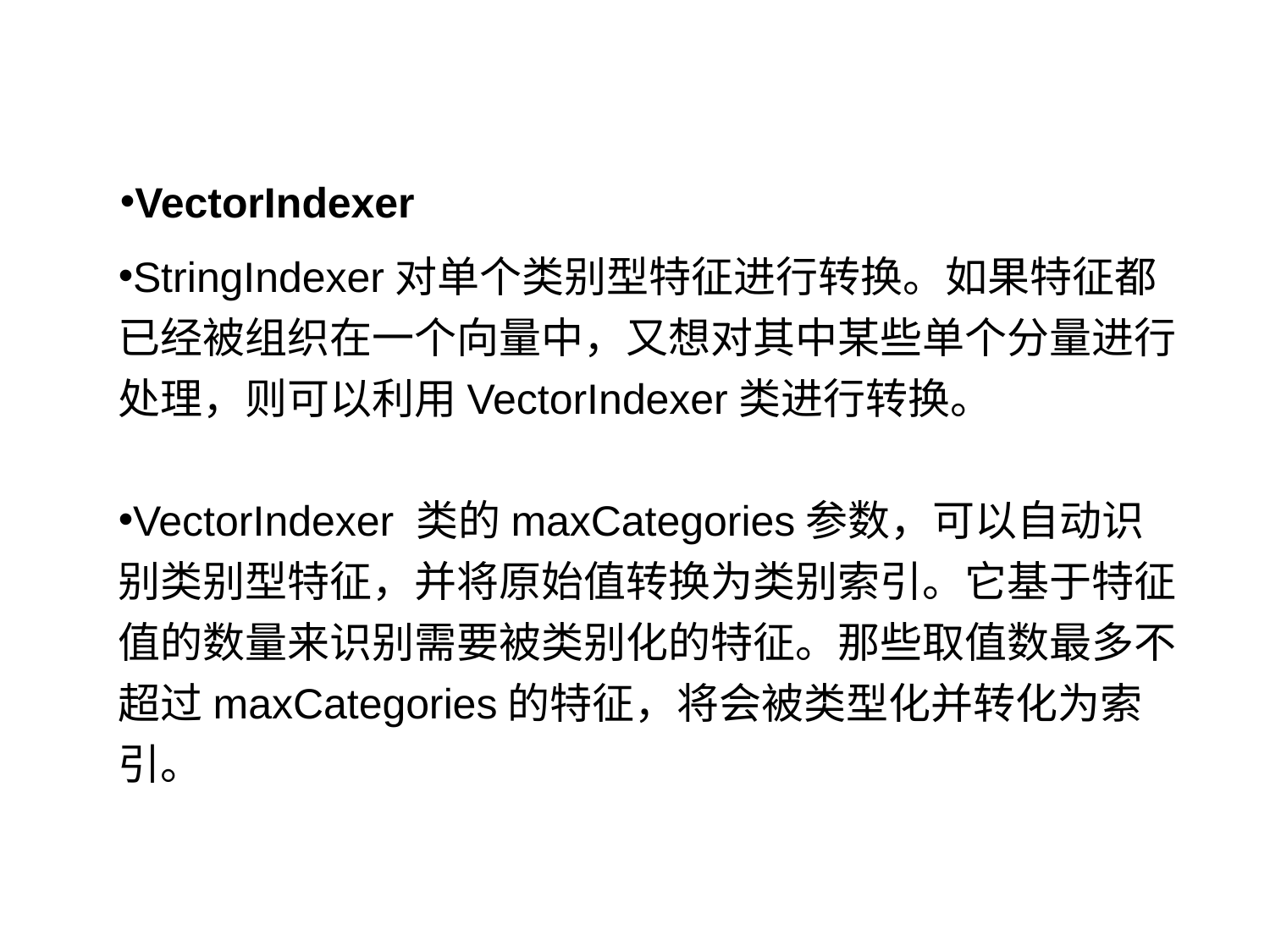

9.6.2 特征转换
VectorIndexer
StringIndexer对单个类别型特征进行转换。如果特征都已经被组织在一个向量中，又想对其中某些单个分量进行处理，则可以利用VectorIndexer类进行转换。

VectorIndexer 类的maxCategories参数，可以自动识别类别型特征，并将原始值转换为类别索引。它基于特征值的数量来识别需要被类别化的特征。那些取值数最多不超过maxCategories的特征，将会被类型化并转化为索引。